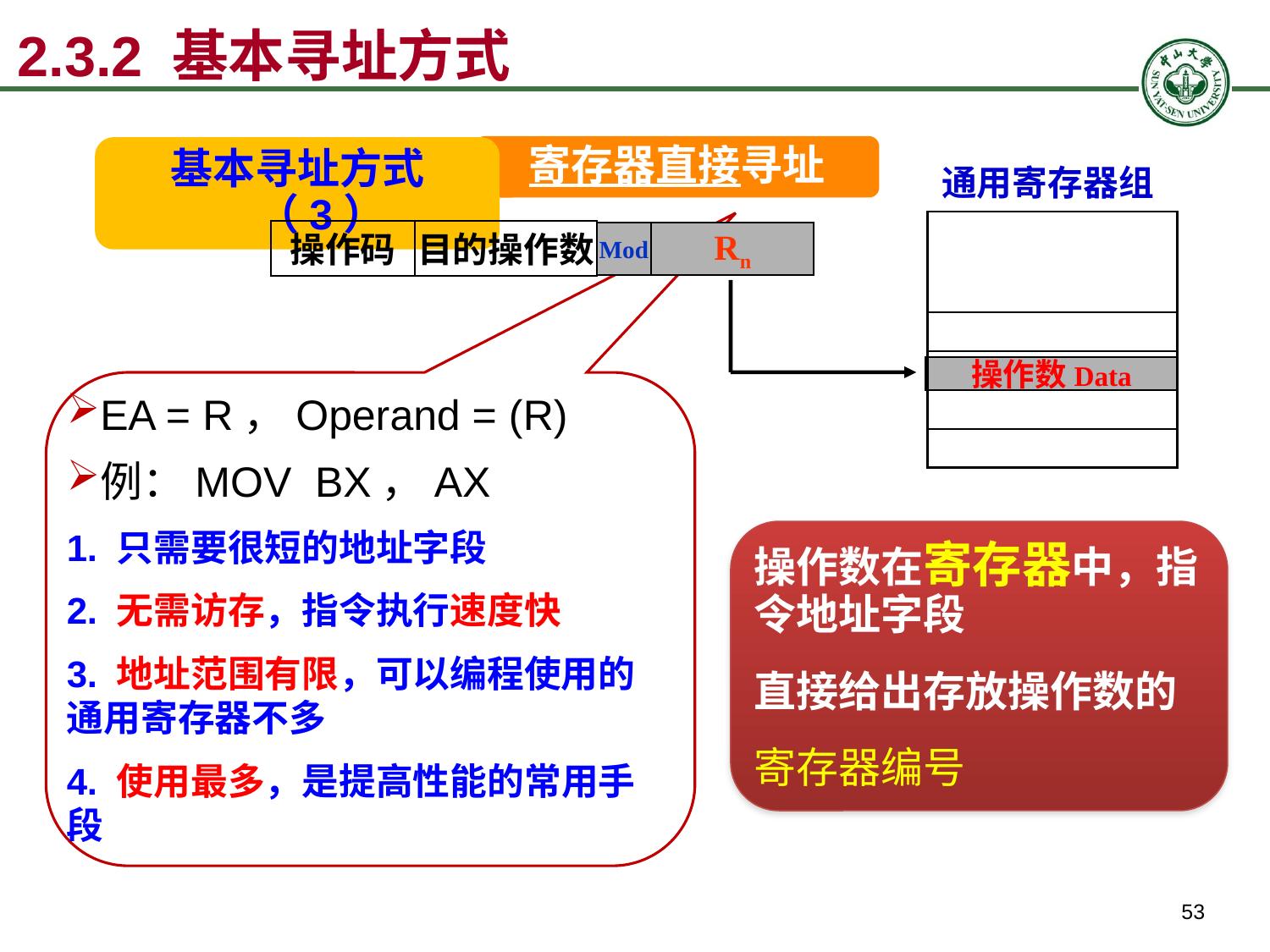

2.3.2 基本寻址方式
寄存器直接寻址
基本寻址方式（3）
通用寄存器组

操作码
目的操作数
Mod
Rn

操作数Data

EA = R，Operand = (R)
例：MOV  BX，AX
1. 只需要很短的地址字段
2. 无需访存，指令执行速度快
3. 地址范围有限，可以编程使用的通用寄存器不多
4. 使用最多，是提高性能的常用手段
操作数在寄存器中，指令地址字段
直接给出存放操作数的寄存器编号